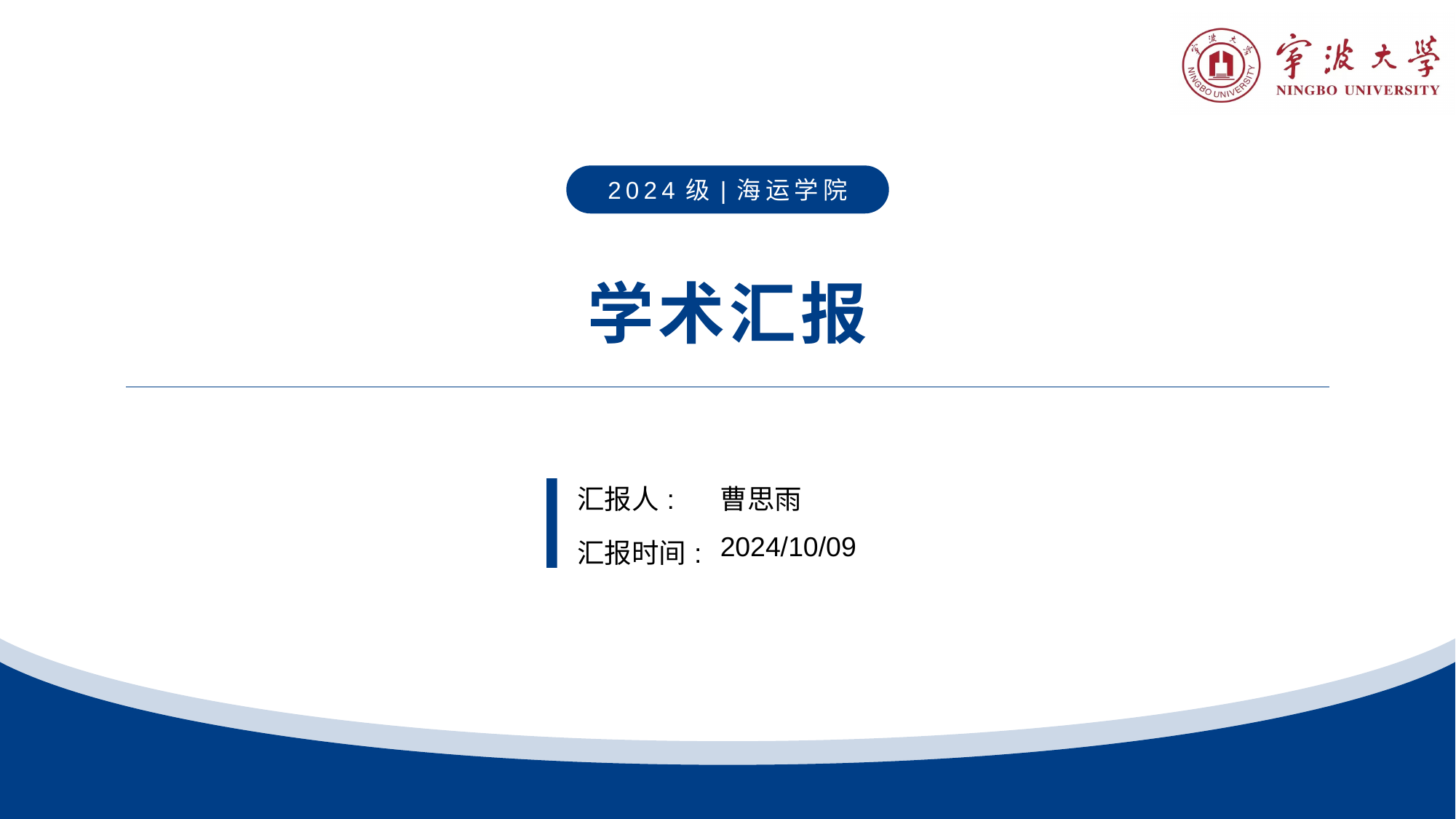

2024级|海运学院
学术汇报
| 汇报人: | 曹思雨 |
| --- | --- |
| 汇报时间: | 2024/10/09 |